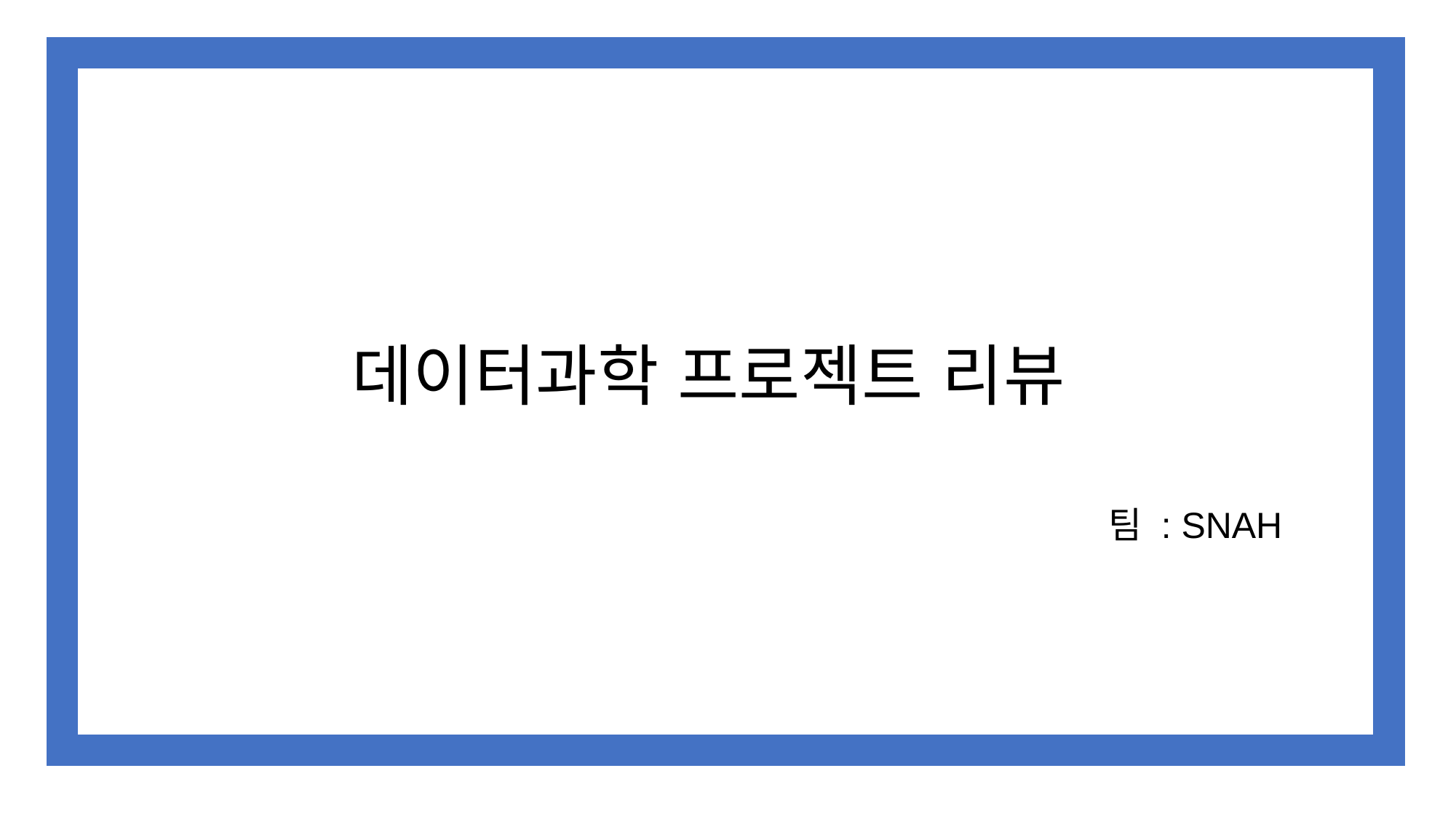

# 데이터과학 프로젝트 리뷰
팀 : SNAH